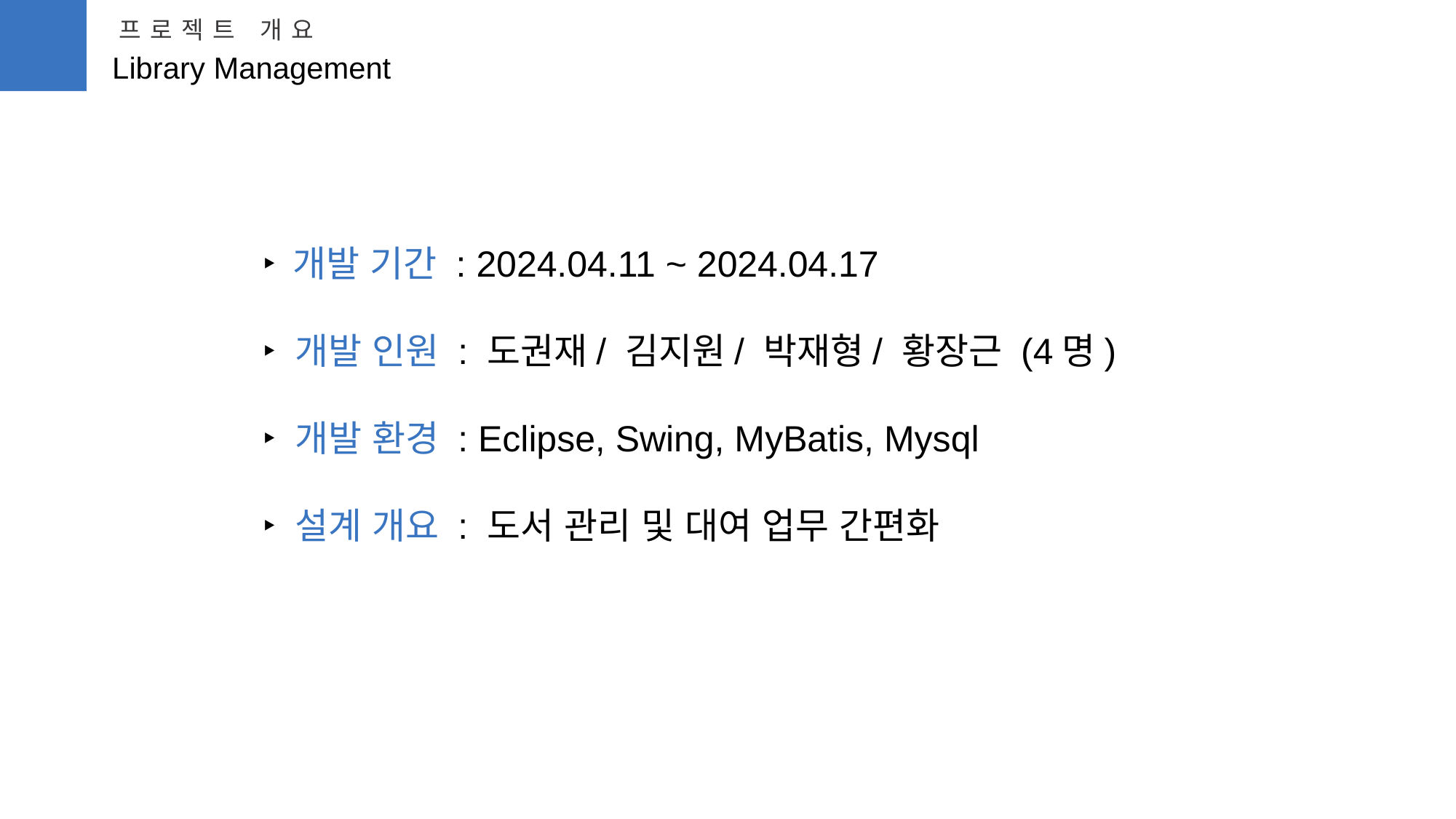

프로젝트 개요
Library Management
1
2
4
‣ 개발 기간 : 2024.04.11 ~ 2024.04.17

‣ 개발 인원 : 도권재/ 김지원/ 박재형/ 황장근 (4명)

‣ 개발 환경 : Eclipse, Swing, MyBatis, Mysql

‣ 설계 개요 : 도서 관리 및 대여 업무 간편화